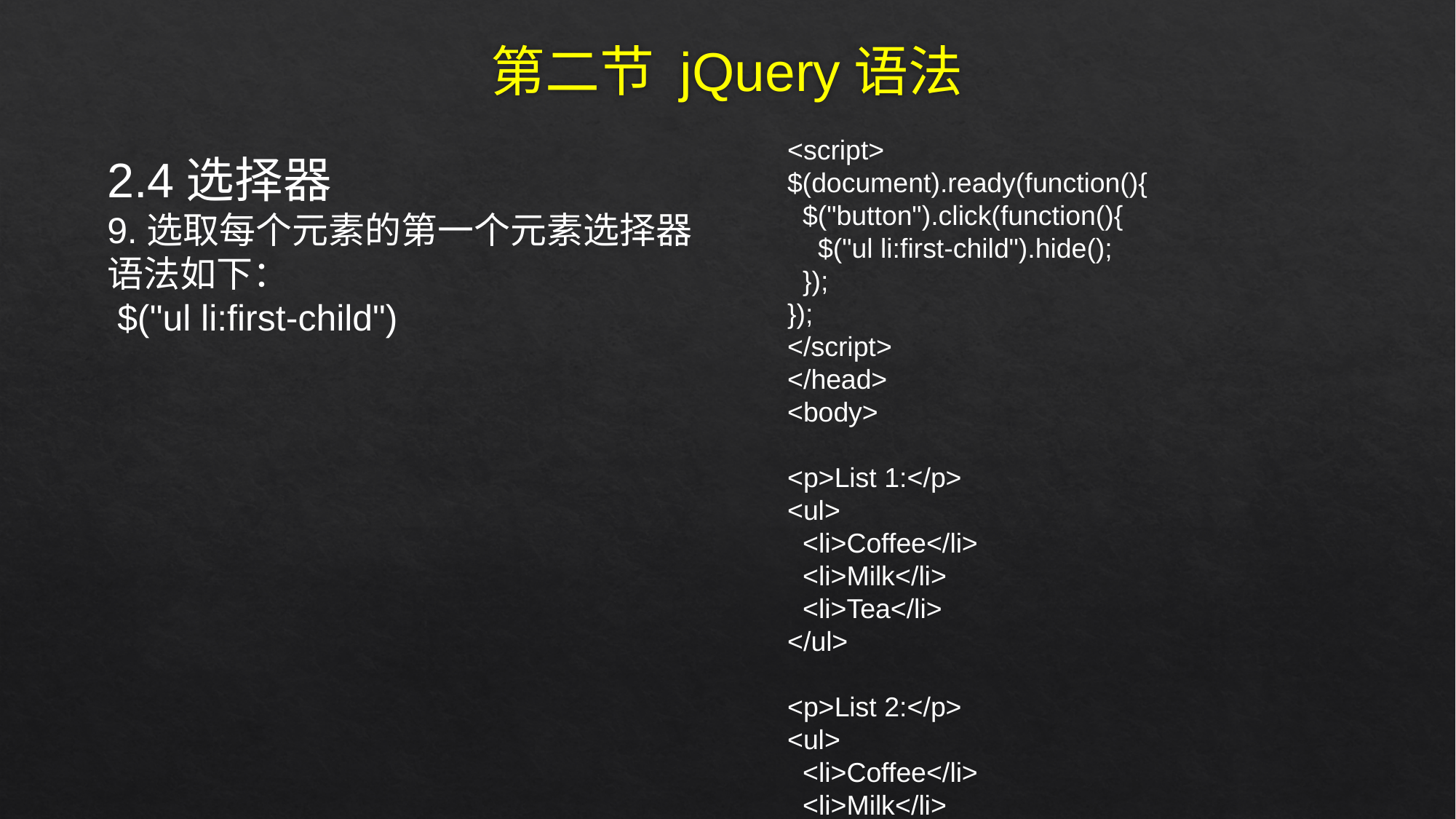

# 第二节 jQuery语法
<script>
$(document).ready(function(){
  $("button").click(function(){
    $("ul li:first-child").hide();
  });
});
</script>
</head>
<body>

<p>List 1:</p>
<ul>
  <li>Coffee</li>
  <li>Milk</li>
  <li>Tea</li>
</ul>

<p>List 2:</p>
<ul>
  <li>Coffee</li>
  <li>Milk</li>
  <li>Tea</li>
</ul>

<button>点我</button>

</body>
2.4选择器
9.选取每个元素的第一个元素选择器
语法如下：
 $("ul li:first-child")